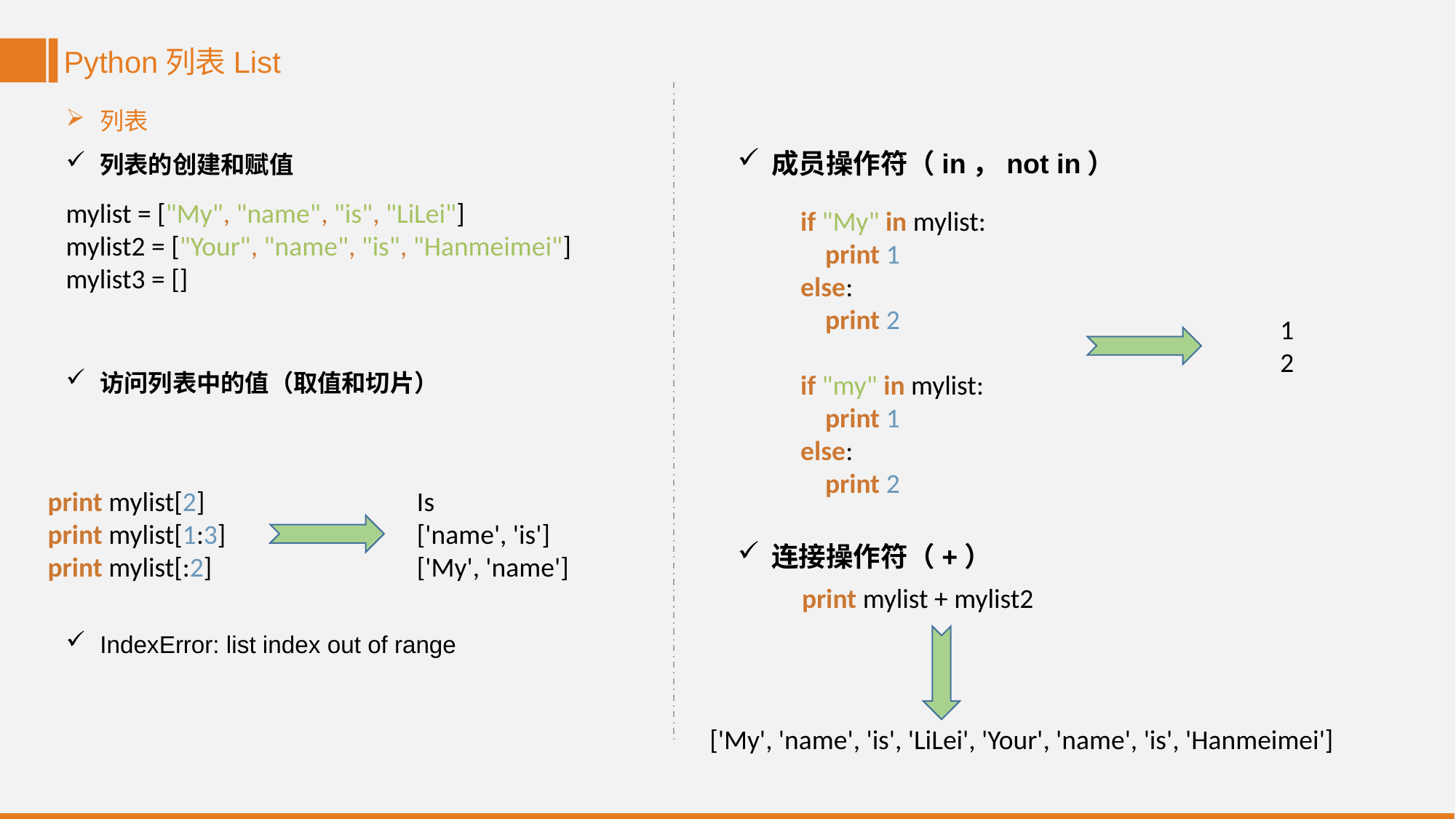

Python列表List

列表
列表的创建和赋值

访问列表中的值（取值和切片）

IndexError: list index out of range
成员操作符（in，not in）

连接操作符（+）

mylist = ["My", "name", "is", "LiLei"]
mylist2 = ["Your", "name", "is", "Hanmeimei"]
mylist3 = []
if "My" in mylist:
    print 1
else:
    print 2
if "my" in mylist:
    print 1
else:
    print 2
1
2

Is
['name', 'is']
['My', 'name']
print mylist[2]
print mylist[1:3]
print mylist[:2]

print mylist + mylist2

['My', 'name', 'is', 'LiLei', 'Your', 'name', 'is', 'Hanmeimei']